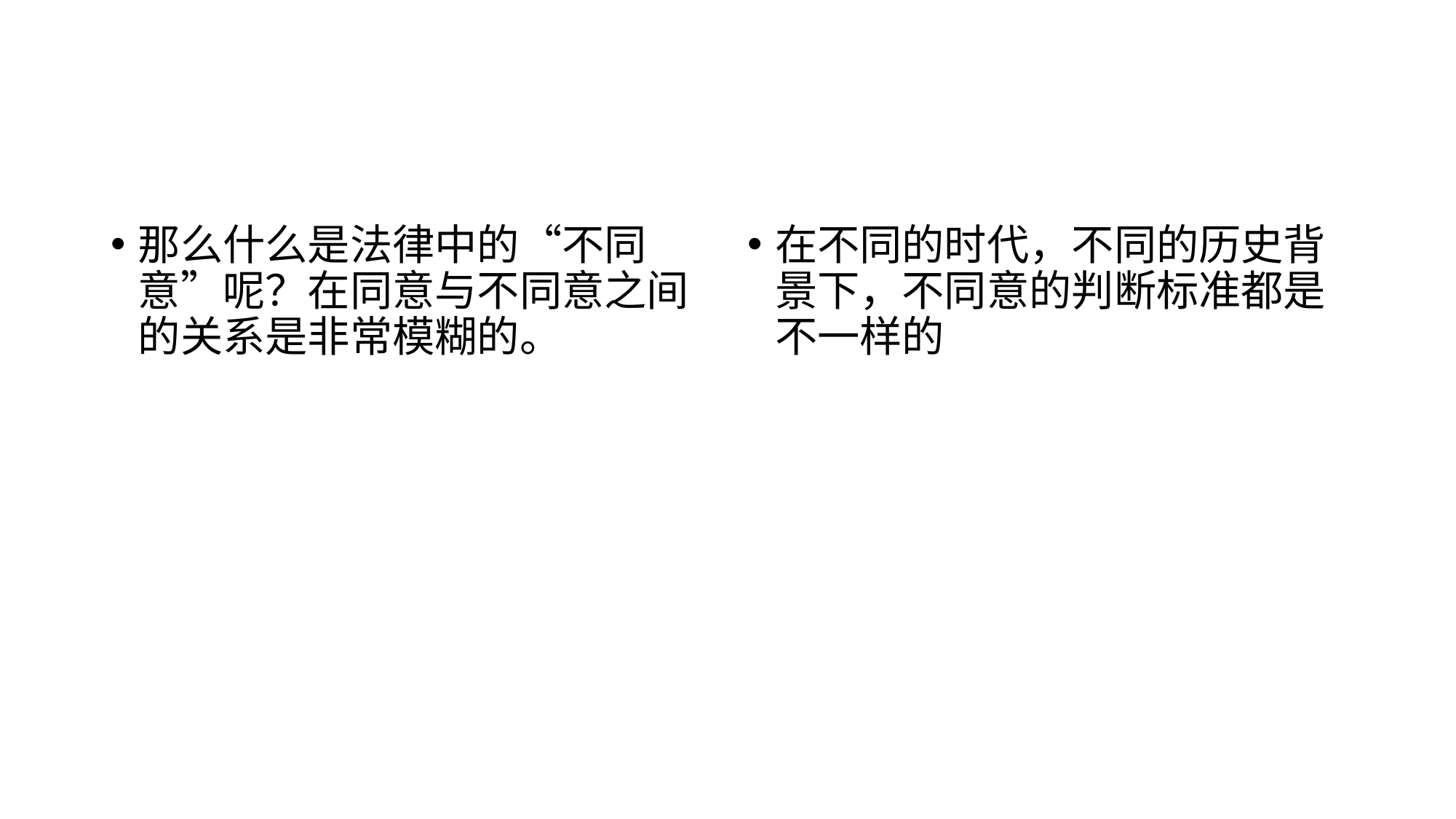

#
那么什么是法律中的“不同意”呢？在同意与不同意之间的关系是非常模糊的。
在不同的时代，不同的历史背景下，不同意的判断标准都是不一样的